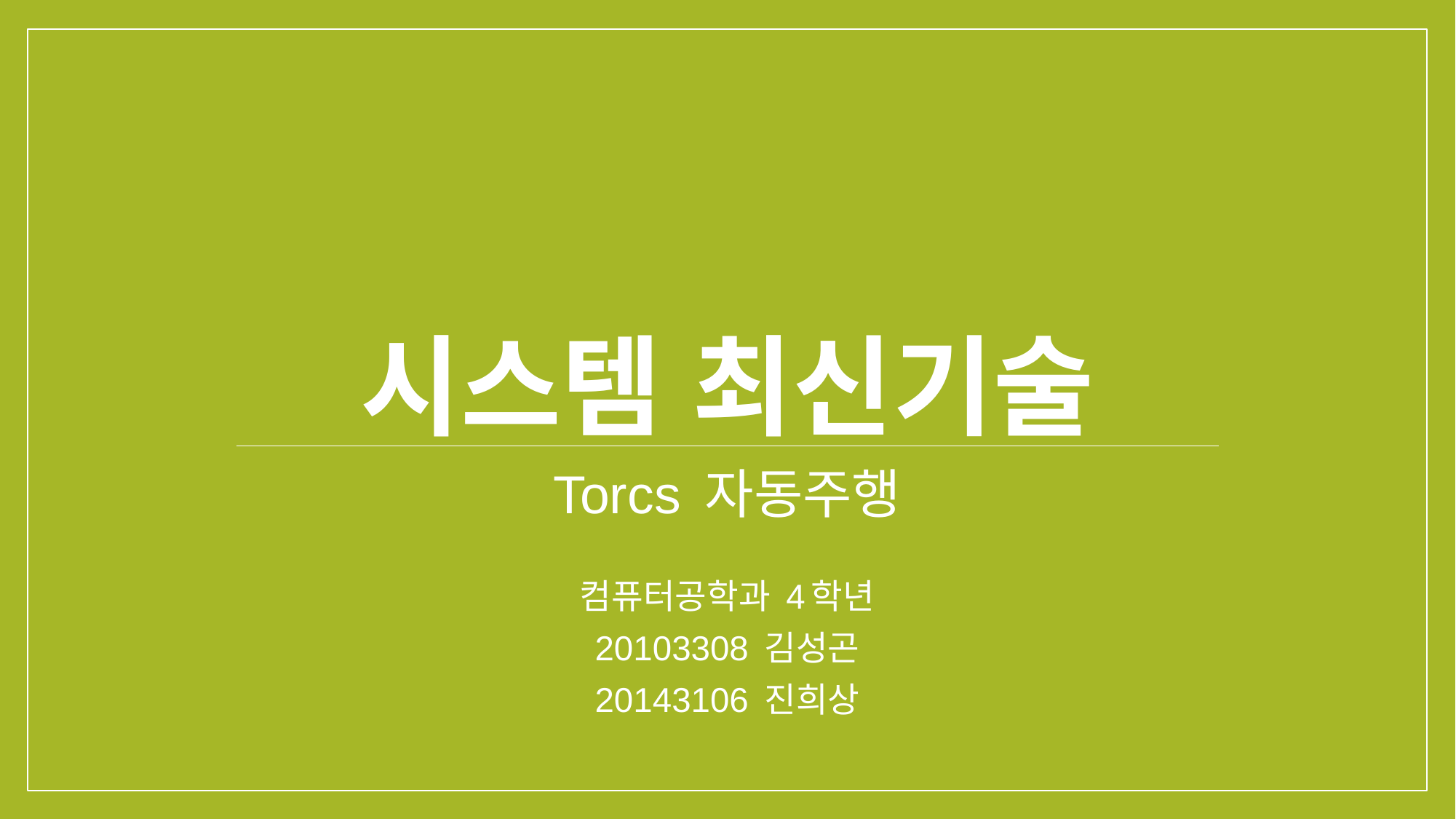

# 시스템 최신기술
Torcs 자동주행

컴퓨터공학과 4학년
20103308 김성곤
20143106 진희상